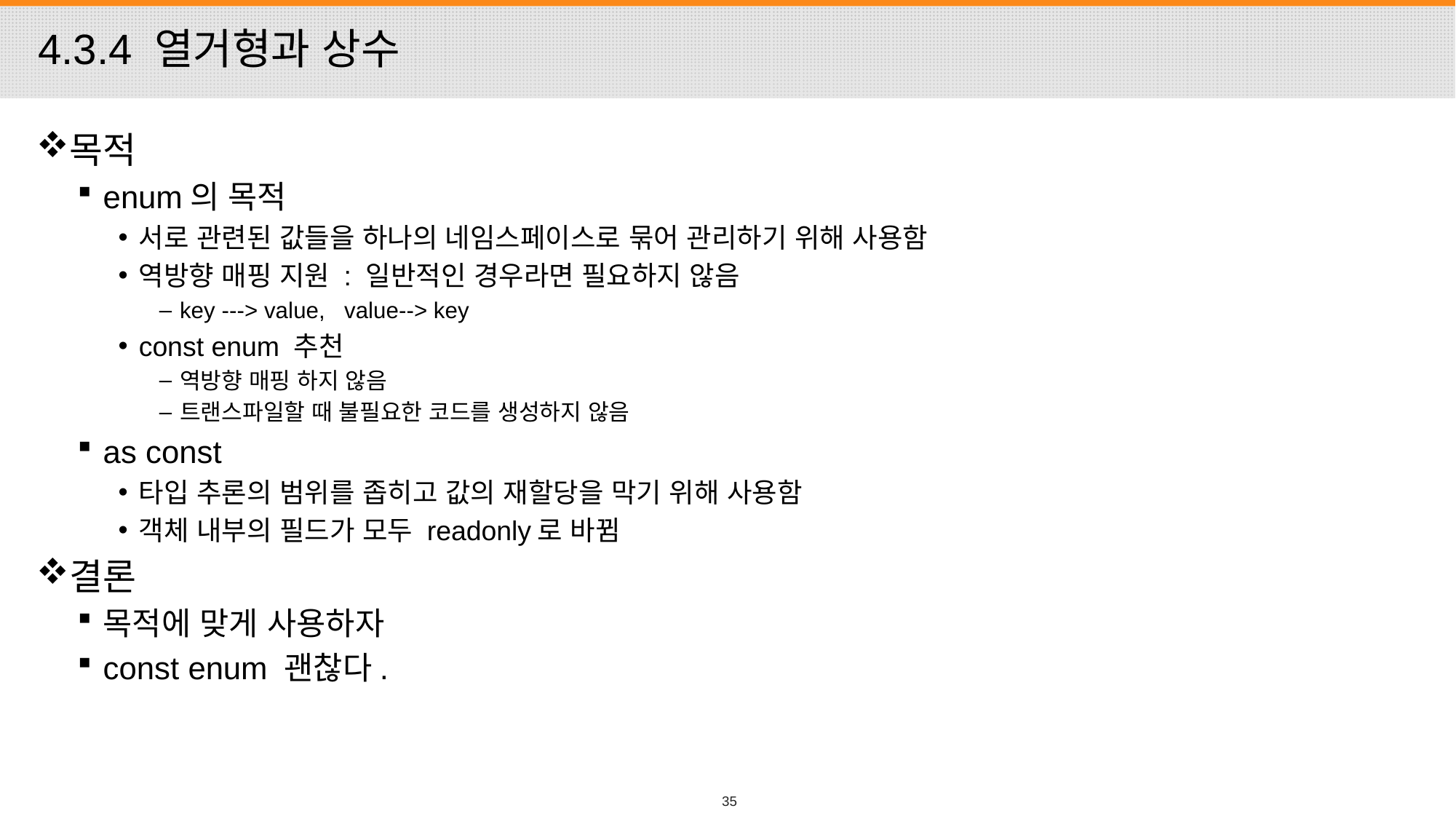

# 4.3.4 열거형과 상수
목적
enum의 목적
서로 관련된 값들을 하나의 네임스페이스로 묶어 관리하기 위해 사용함
역방향 매핑 지원 : 일반적인 경우라면 필요하지 않음
key ---> value,   value--> key
const enum 추천
역방향 매핑 하지 않음
트랜스파일할 때 불필요한 코드를 생성하지 않음
as const
타입 추론의 범위를 좁히고 값의 재할당을 막기 위해 사용함
객체 내부의 필드가 모두 readonly로 바뀜
결론
목적에 맞게 사용하자
const enum 괜찮다.